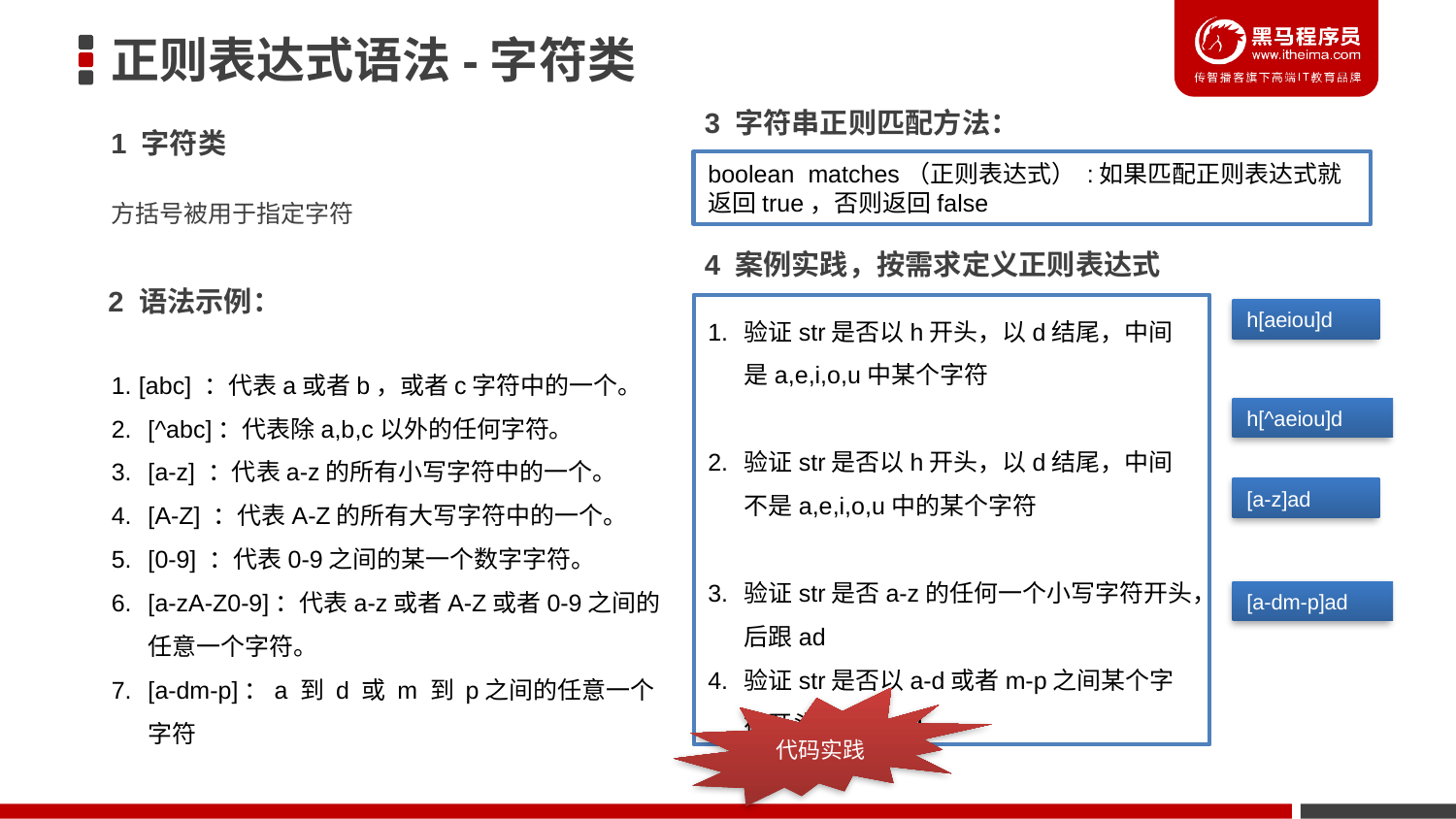

# 正则表达式语法-字符类
3 字符串正则匹配方法：
1 字符类
boolean  matches（正则表达式） :如果匹配正则表达式就返回true，否则返回false
方括号被用于指定字符
4 案例实践，按需求定义正则表达式
2 语法示例：
验证str是否以h开头，以d结尾，中间是a,e,i,o,u中某个字符（ h[aeiou]d ）（）
验证str是否以h开头，以d结尾，中间不是a,e,i,o,u中的某个字符（ h[^aeiou]d ）
验证str是否a-z的任何一个小写字符开头，后跟ad（ [a-z]ad ）
验证str是否以a-d或者m-p之间某个字符开头，后跟ad（ [a-dm-p]ad ）
h[aeiou]d
 [abc] ：代表a或者b，或者c字符中的一个。
[^abc]：代表除a,b,c以外的任何字符。
[a-z] ：代表a-z的所有小写字符中的一个。
[A-Z] ：代表A-Z的所有大写字符中的一个。
[0-9] ：代表0-9之间的某一个数字字符。
[a-zA-Z0-9]：代表a-z或者A-Z或者0-9之间的任意一个字符。
[a-dm-p]：a 到 d 或 m 到 p之间的任意一个字符
h[^aeiou]d
[a-z]ad
[a-dm-p]ad
代码实践